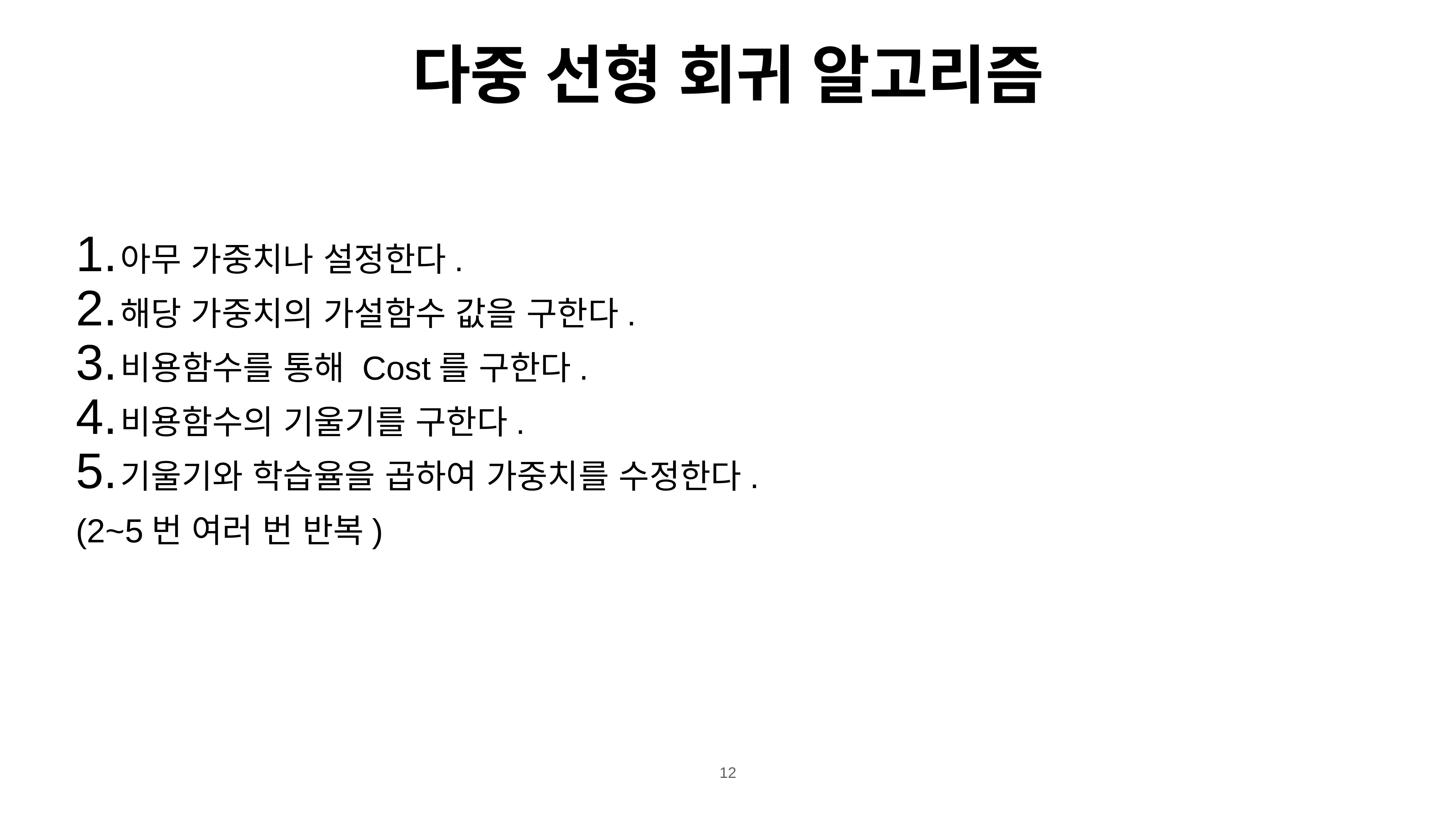

# 다중 선형 회귀 알고리즘
아무 가중치나 설정한다.
해당 가중치의 가설함수 값을 구한다.
비용함수를 통해 Cost를 구한다.
비용함수의 기울기를 구한다.
기울기와 학습율을 곱하여 가중치를 수정한다.
(2~5번 여러 번 반복)
12